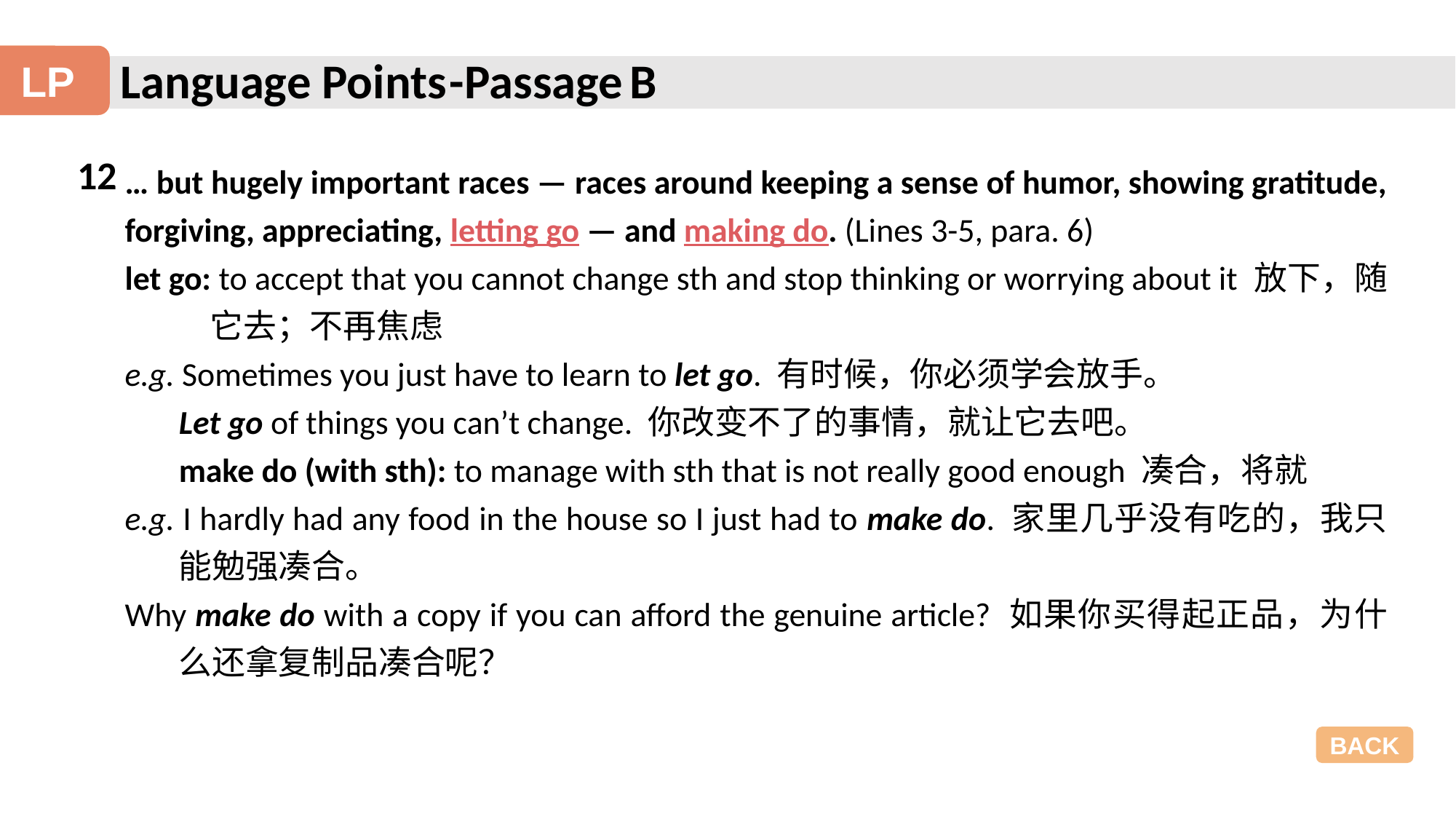

Language Points
-Passage B
LP

12
… but hugely important races — races around keeping a sense of humor, showing gratitude, forgiving, appreciating, letting go — and making do. (Lines 3-5, para. 6)
let go: to accept that you cannot change sth and stop thinking or worrying about it 放下，随它去；不再焦虑
e.g. Sometimes you just have to learn to let go. 有时候，你必须学会放手。
Let go of things you can’t change. 你改变不了的事情，就让它去吧。
make do (with sth): to manage with sth that is not really good enough 凑合，将就
e.g. I hardly had any food in the house so I just had to make do. 家里几乎没有吃的，我只能勉强凑合。
Why make do with a copy if you can afford the genuine article? 如果你买得起正品，为什么还拿复制品凑合呢？
BACK